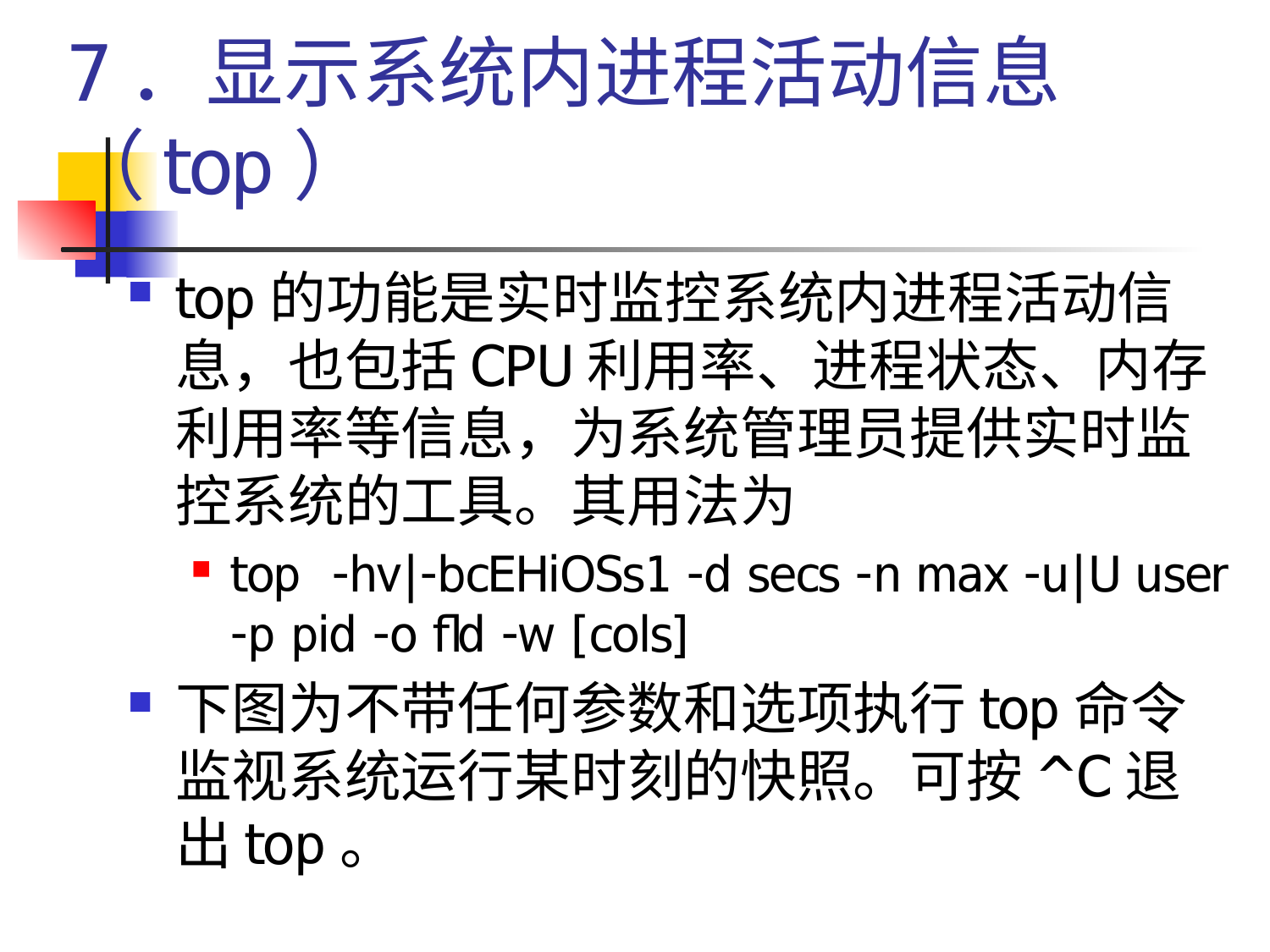

# 7．显示系统内进程活动信息（top）
top的功能是实时监控系统内进程活动信息，也包括CPU利用率、进程状态、内存利用率等信息，为系统管理员提供实时监控系统的工具。其用法为
top  -hv|-bcEHiOSs1 -d secs -n max -u|U user -p pid -o fld -w [cols]
下图为不带任何参数和选项执行top命令监视系统运行某时刻的快照。可按^C退出top。